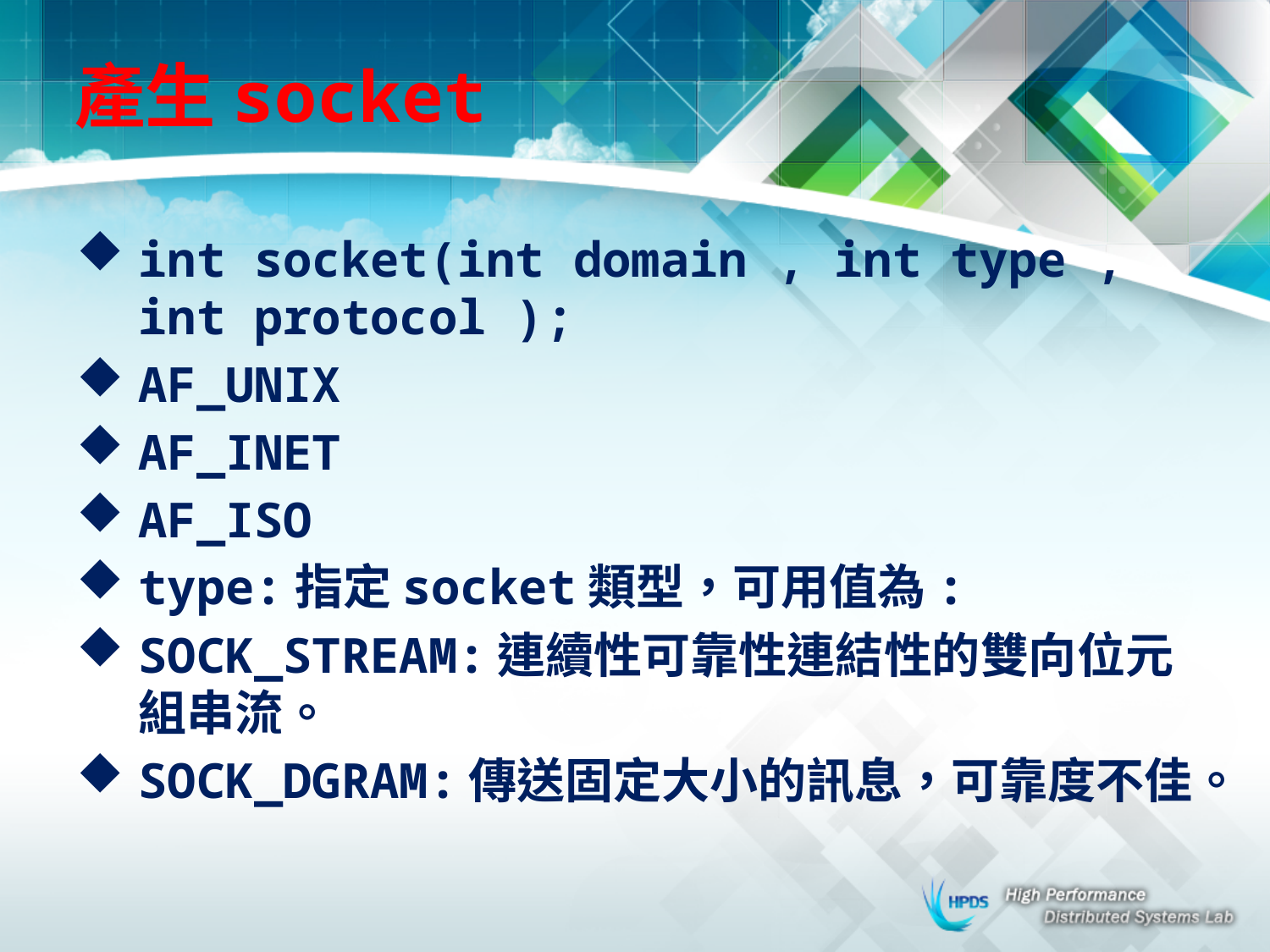

# 產生socket
int socket(int domain , int type , int protocol );
AF_UNIX
AF_INET
AF_ISO
type:指定socket類型，可用值為:
SOCK_STREAM:連續性可靠性連結性的雙向位元組串流。
SOCK_DGRAM:傳送固定大小的訊息，可靠度不佳。